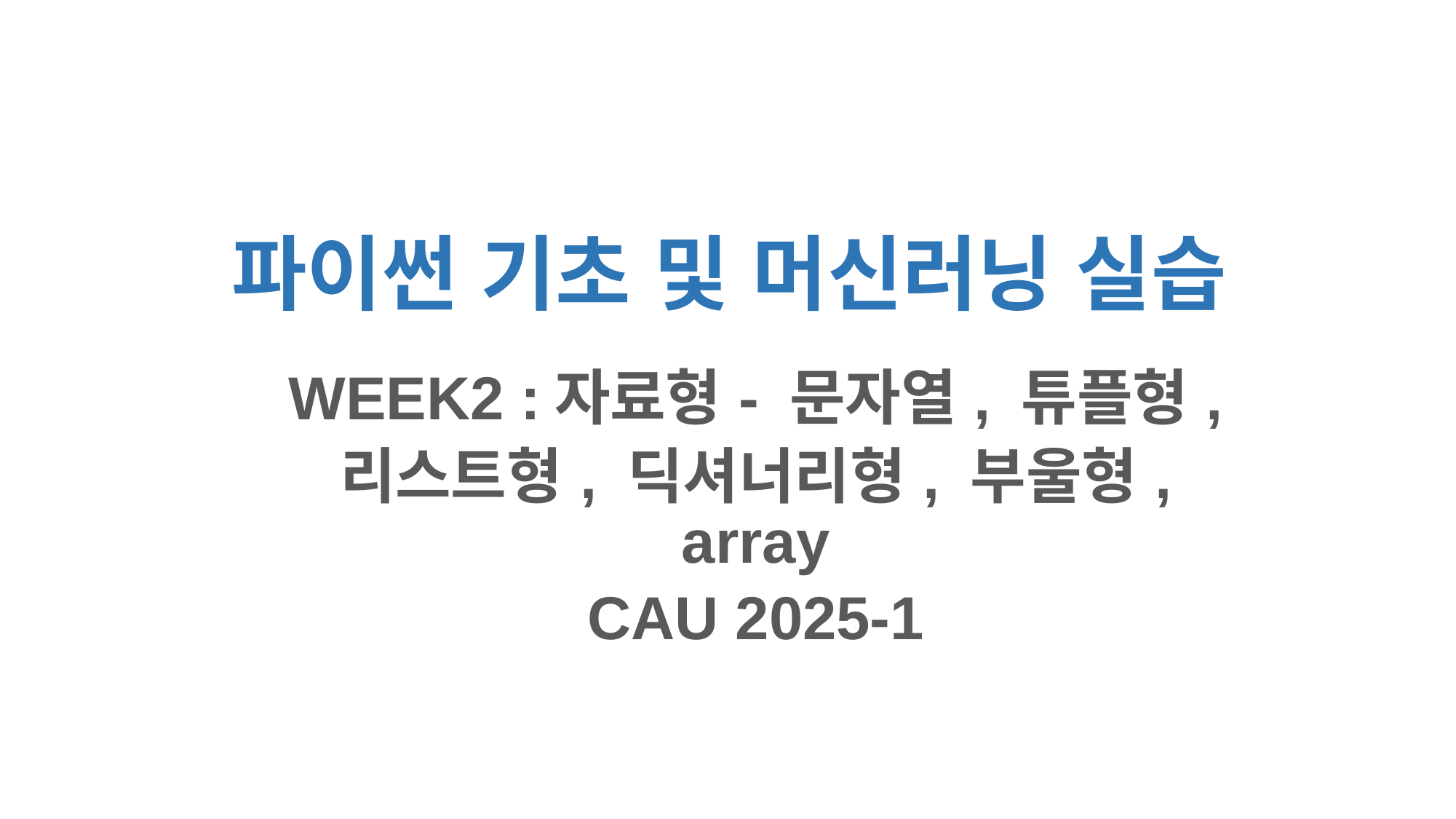

# 파이썬 기초 및 머신러닝 실습
WEEK2 :자료형- 문자열, 튜플형, 리스트형, 딕셔너리형, 부울형, array
CAU 2025-1